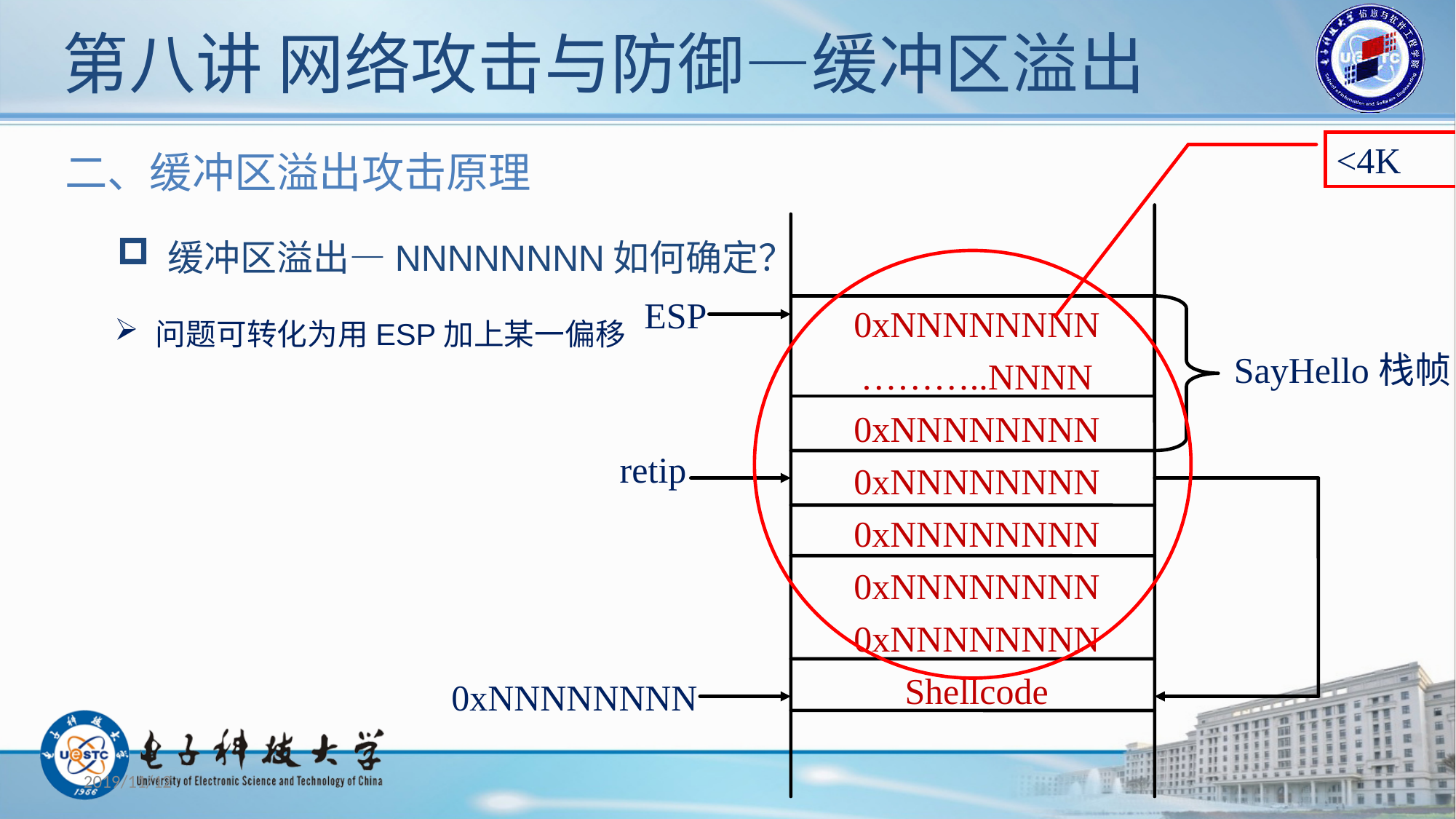

# 第八讲 网络攻击与防御—缓冲区溢出
<4K

ESP
0xNNNNNNNN
………..NNNN
0xNNNNNNNN
0xNNNNNNNN
0xNNNNNNNN
0xNNNNNNNN
0xNNNNNNNN
Shellcode

 SayHello栈帧
retip

0xNNNNNNNN

二、缓冲区溢出攻击原理
 缓冲区溢出—NNNNNNNN如何确定？
问题可转化为用ESP加上某一偏移
2019/11/12